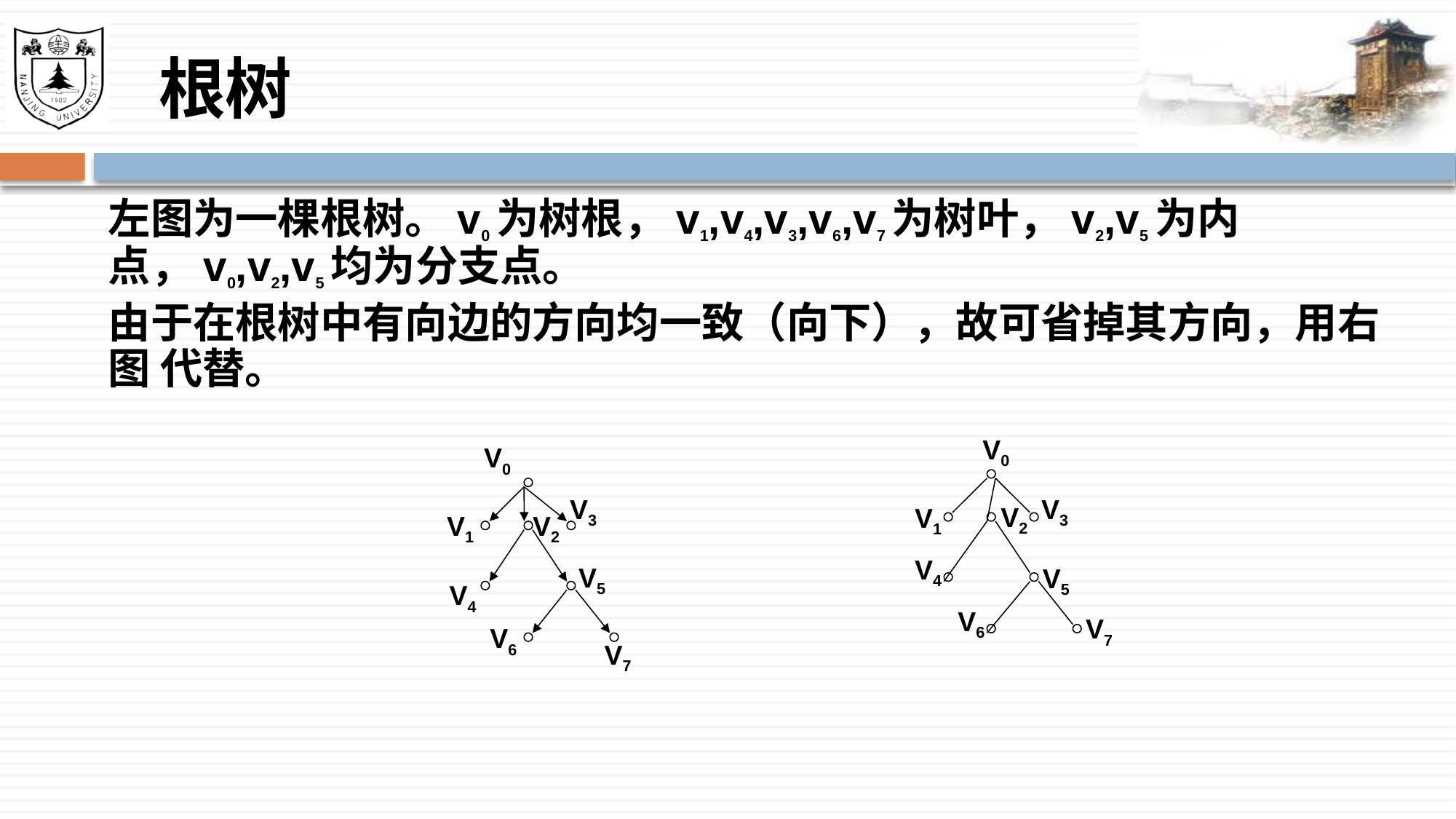

# 根树
左图为一棵根树。v0为树根，v1,v4,v3,v6,v7为树叶，v2,v5为内点，v0,v2,v5均为分支点。
由于在根树中有向边的方向均一致（向下），故可省掉其方向，用右图 代替。
V0
V0

V3
V3
V2
V1
V1
V2

V4
V5
V5
V4

V6
V7
V6

V7